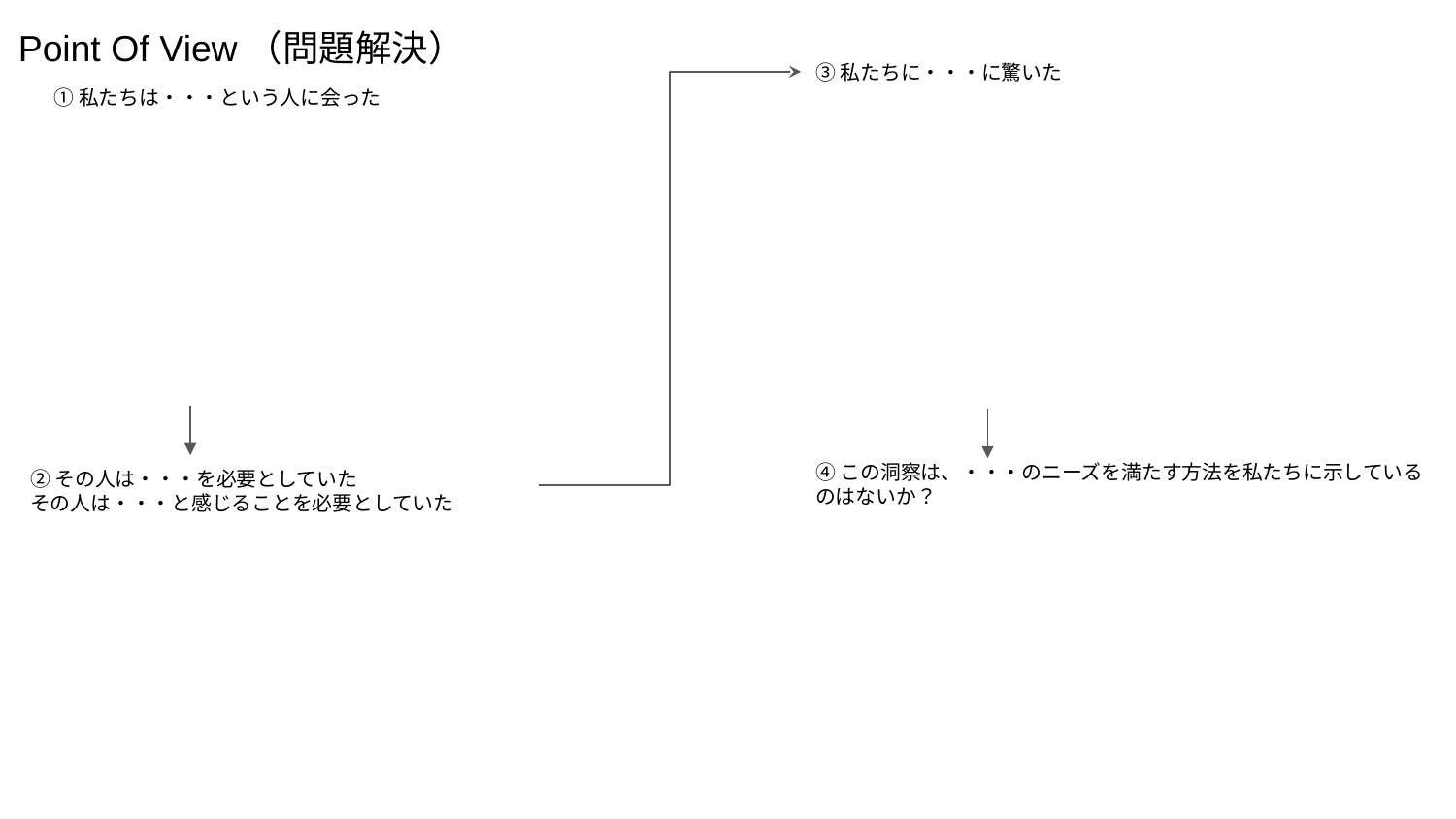

Point Of View（問題解決）
コピーして使う
③私たちに・・・に驚いた
①私たちは・・・という人に会った
コピーして使う
コピーして使う
コピーして使う
コピーして使う
コピーして使う
④この洞察は、・・・のニーズを満たす方法を私たちに示しているのはないか？
②その人は・・・を必要としていた
その人は・・・と感じることを必要としていた